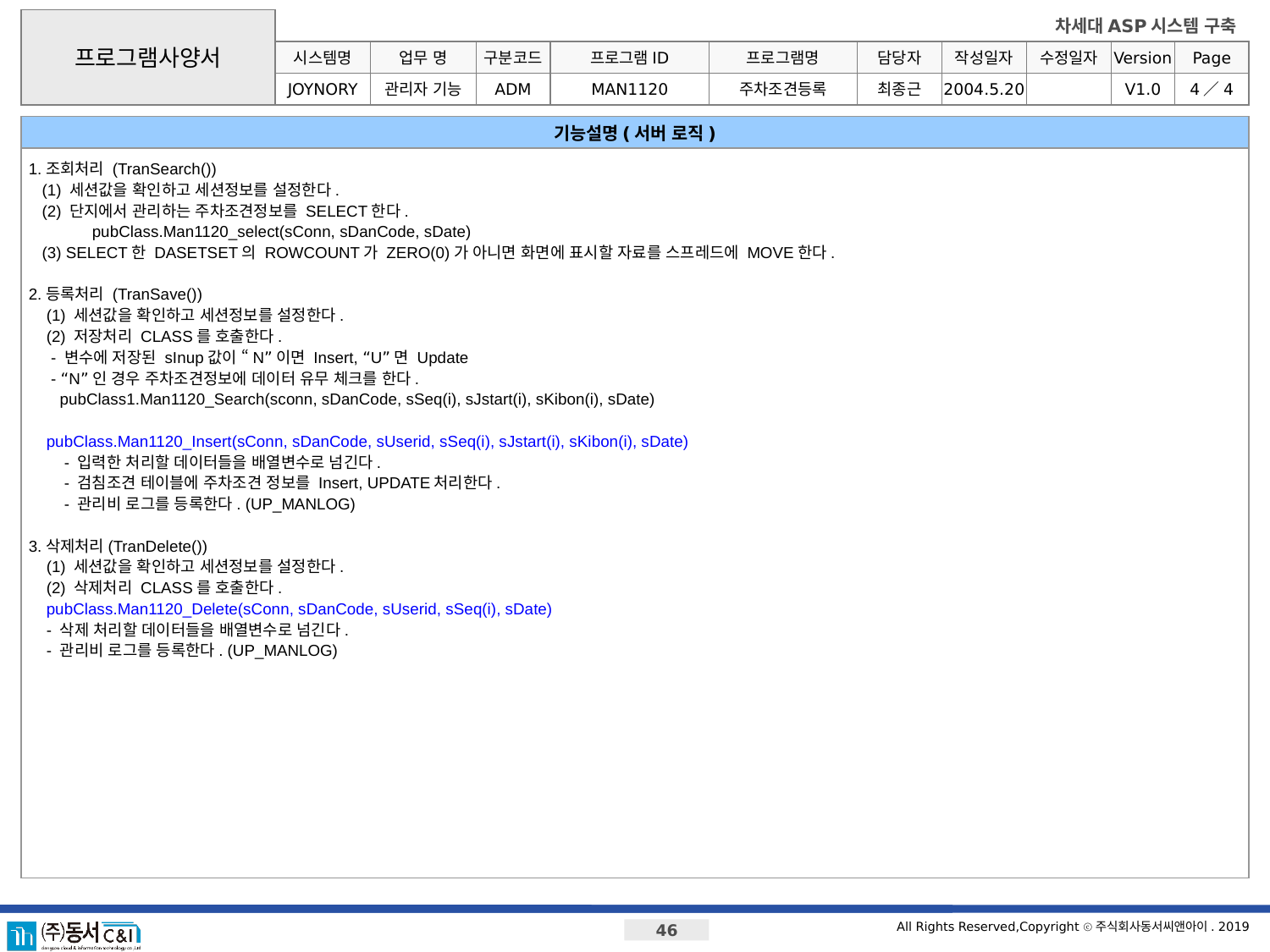

프로그램사양서
시스템명
업무 명
구분코드
프로그램ID
프로그램명
JOYNORY
관리자 기능
ADM
MAN1120
주차조견등록
최종근
2004.5.20

V1.0
4／4
기능설명(서버 로직)
1.조회처리 (TranSearch())
   (1) 세션값을 확인하고 세션정보를 설정한다.
   (2) 단지에서 관리하는 주차조견정보를 SELECT한다.
	pubClass.Man1120_select(sConn, sDanCode, sDate)
   (3) SELECT한 DASETSET의 ROWCOUNT가 ZERO(0)가 아니면 화면에 표시할 자료를 스프레드에 MOVE한다.

2.등록처리 (TranSave())
    (1) 세션값을 확인하고 세션정보를 설정한다.
    (2) 저장처리 CLASS를 호출한다.
     - 변수에 저장된 sInup값이 “N”이면 Insert, “U”면 Update
     - “N”인 경우 주차조견정보에 데이터 유무 체크를 한다.
       pubClass1.Man1120_Search(sconn, sDanCode, sSeq(i), sJstart(i), sKibon(i), sDate)

    pubClass.Man1120_Insert(sConn, sDanCode, sUserid, sSeq(i), sJstart(i), sKibon(i), sDate)
        - 입력한 처리할 데이터들을 배열변수로 넘긴다.
        - 검침조견 테이블에 주차조견 정보를 Insert, UPDATE처리한다.
        - 관리비 로그를 등록한다. (UP_MANLOG)

3.삭제처리(TranDelete())
    (1) 세션값을 확인하고 세션정보를 설정한다.
    (2) 삭제처리 CLASS를 호출한다.
    pubClass.Man1120_Delete(sConn, sDanCode, sUserid, sSeq(i), sDate)
    - 삭제 처리할 데이터들을 배열변수로 넘긴다.
    - 관리비 로그를 등록한다. (UP_MANLOG)